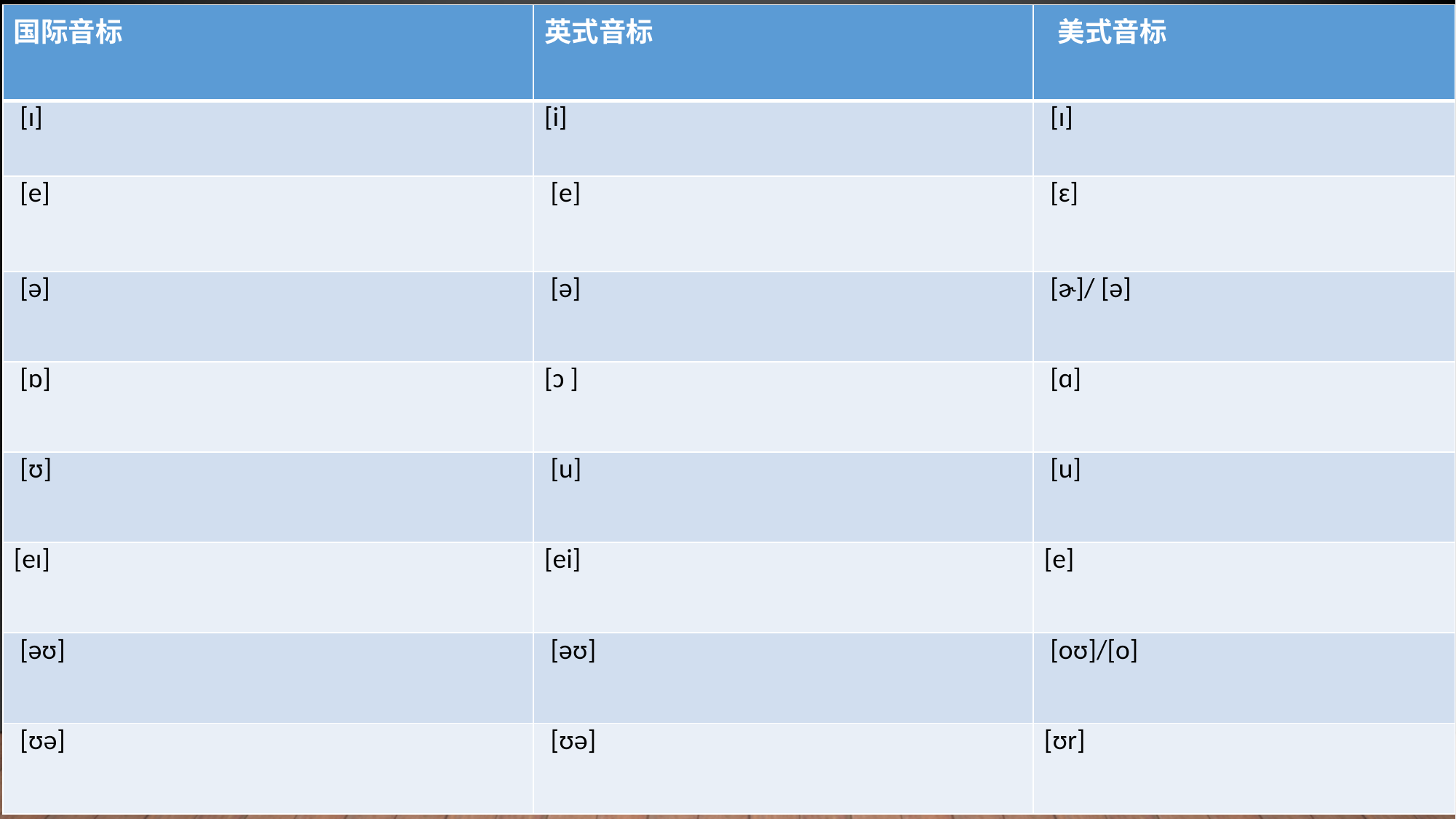

| 国际音标 | 英式音标 | 美式音标 |
| --- | --- | --- |
| [ɪ] | [i] | [ɪ] |
| [e] | [e] | [ɛ] |
| [ə] | [ə] | [ɚ]/ [ə] |
| [ɒ] | [ɔ ] | [ɑ] |
| [ʊ] | [u] | [u] |
| [eɪ] | [ei] | [e] |
| [əʊ] | [əʊ] | [oʊ]/[o] |
| [ʊə] | [ʊə] | [ʊr] |